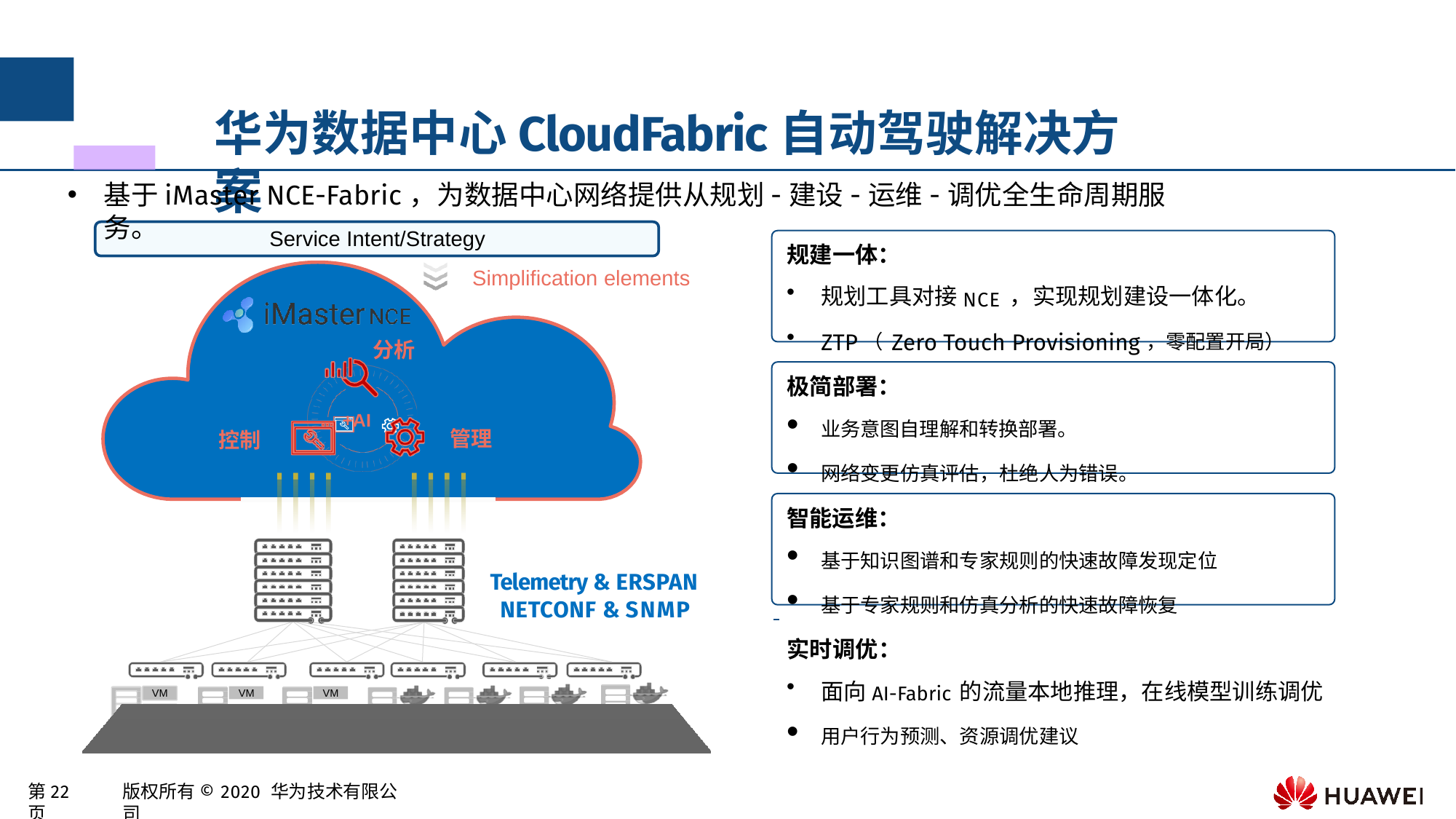

# 华为数据中心CloudFabric自动驾驶解决方案

基于iMaster NCE-Fabric，为数据中心网络提供从规划-建设-运维-调优全生命周期服务。

Service Intent/Strategy

规建一体：
规划工具对接NCE，实现规划建设一体化。
ZTP（Zero Touch Provisioning，零配置开局）

Simplification elements

分析

极简部署：
业务意图自理解和转换部署。
网络变更仿真评估，杜绝人为错误。
+AI

管理

控制

智能运维：
基于知识图谱和专家规则的快速故障发现定位
基于专家规则和仿真分析的快速故障恢复

Telemetry & ERSPAN  NETCONF & SNMP

实时调优：
面向AI-Fabric的流量本地推理，在线模型训练调优
用户行为预测、资源调优建议

VM

VM
VM

VM
VM
VM

VM
VM
VM

第22页
版权所有© 2020 华为技术有限公司